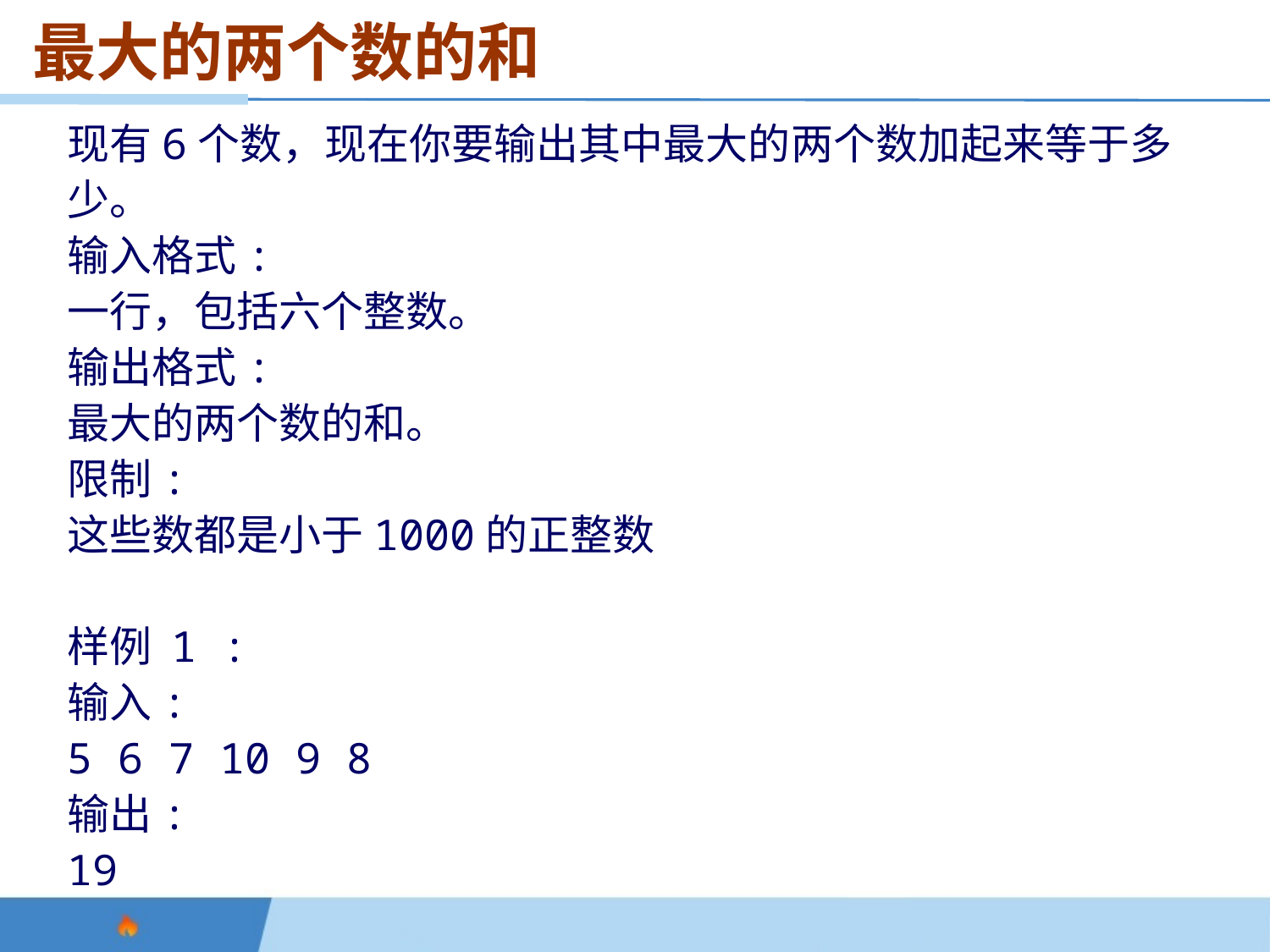

最大的两个数的和
现有6个数，现在你要输出其中最大的两个数加起来等于多少。
输入格式:
一行，包括六个整数。
输出格式:
最大的两个数的和。
限制:
这些数都是小于1000的正整数

样例 1 :
输入:
5 6 7 10 9 8
输出:
19